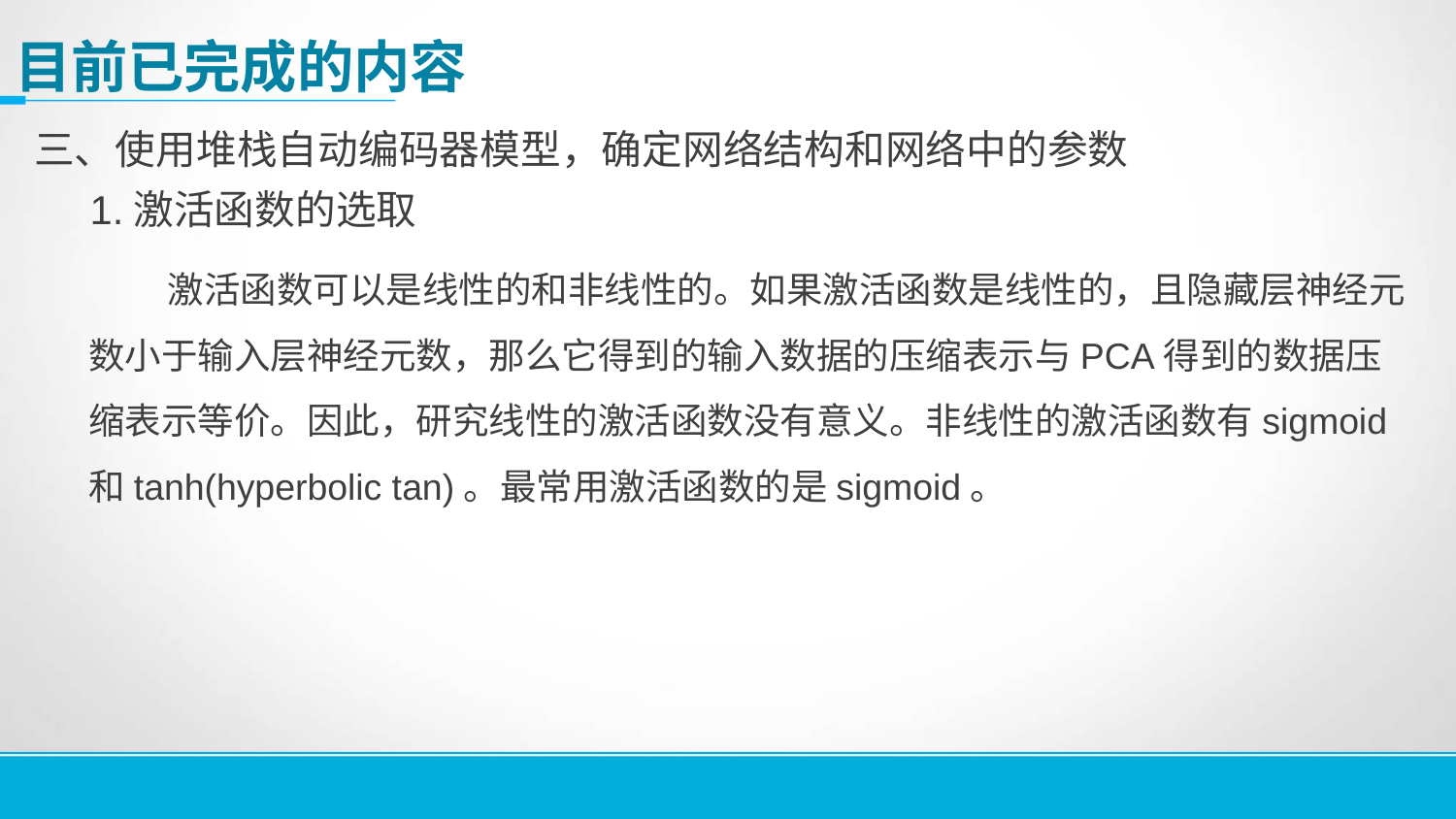

# 目前已完成的内容
三、使用堆栈自动编码器模型，确定网络结构和网络中的参数
     1.激活函数的选取
     激活函数可以是线性的和非线性的。如果激活函数是线性的，且隐藏层神经元数小于输入层神经元数，那么它得到的输入数据的压缩表示与PCA得到的数据压缩表示等价。因此，研究线性的激活函数没有意义。非线性的激活函数有sigmoid和tanh(hyperbolic tan)。最常用激活函数的是sigmoid。